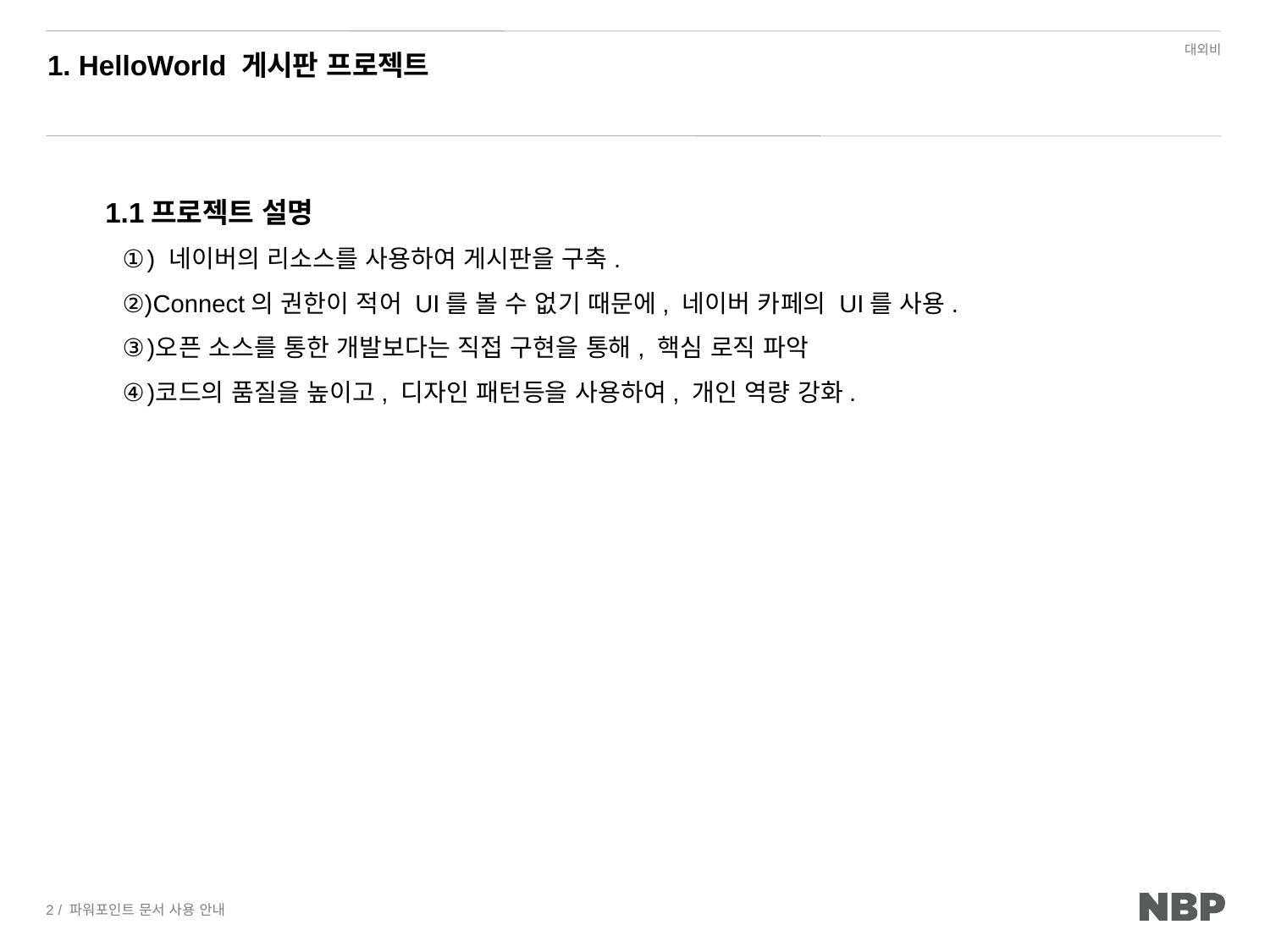

# 1. HelloWorld 게시판 프로젝트

 1.1프로젝트 설명
 네이버의 리소스를 사용하여 게시판을 구축.
Connect의 권한이 적어 UI를 볼 수 없기 때문에, 네이버 카페의 UI를 사용.
오픈 소스를 통한 개발보다는 직접 구현을 통해, 핵심 로직 파악
코드의 품질을 높이고, 디자인 패턴등을 사용하여, 개인 역량 강화.